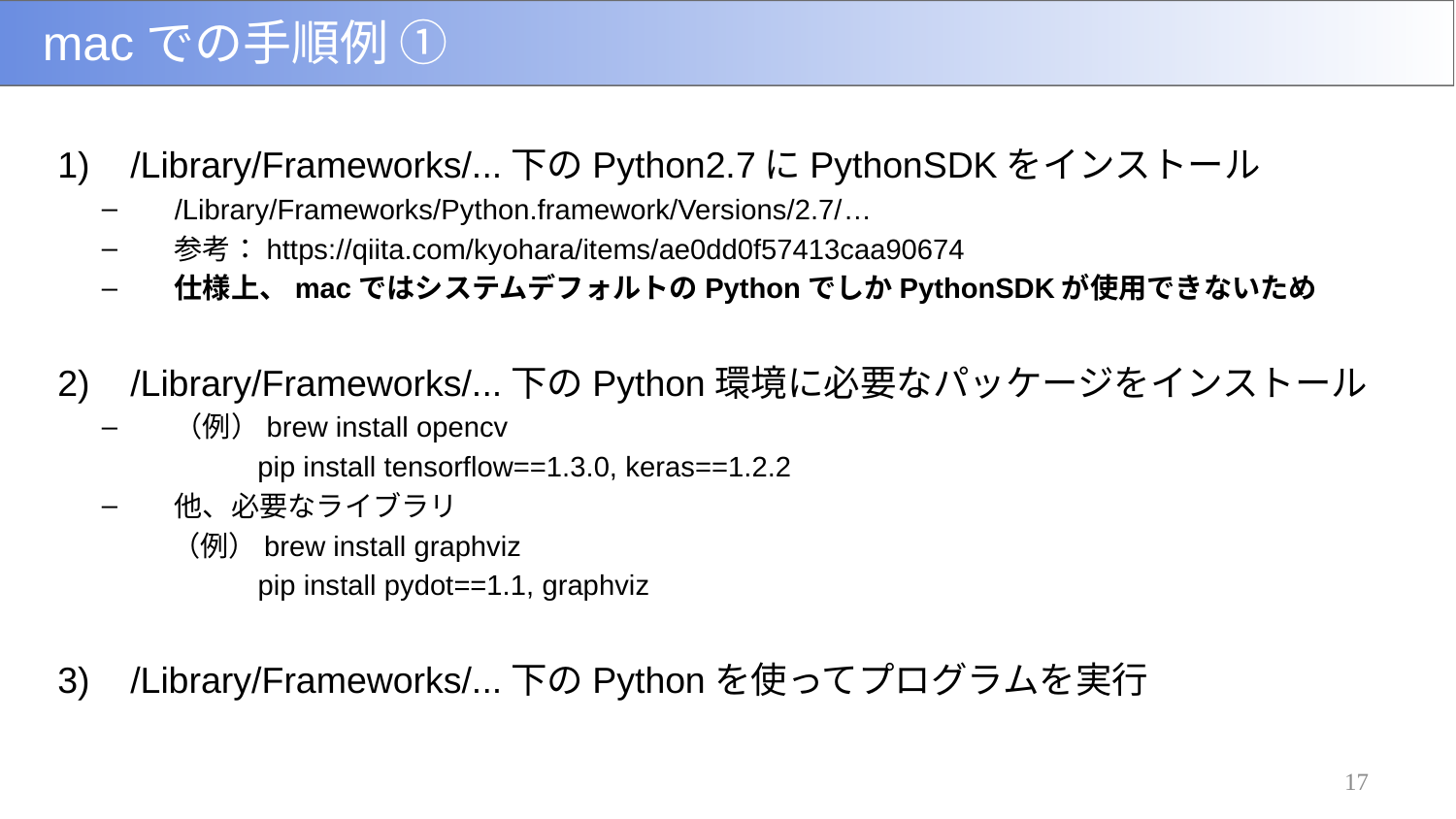

# macでの手順例 ➀
/Library/Frameworks/...下のPython2.7にPythonSDKをインストール
/Library/Frameworks/Python.framework/Versions/2.7/…
参考：https://qiita.com/kyohara/items/ae0dd0f57413caa90674
仕様上、macではシステムデフォルトのPythonでしかPythonSDKが使用できないため

/Library/Frameworks/...下のPython環境に必要なパッケージをインストール
（例）brew install opencv
pip install tensorflow==1.3.0, keras==1.2.2
他、必要なライブラリ
（例）brew install graphviz
pip install pydot==1.1, graphviz

/Library/Frameworks/...下のPythonを使ってプログラムを実行
17